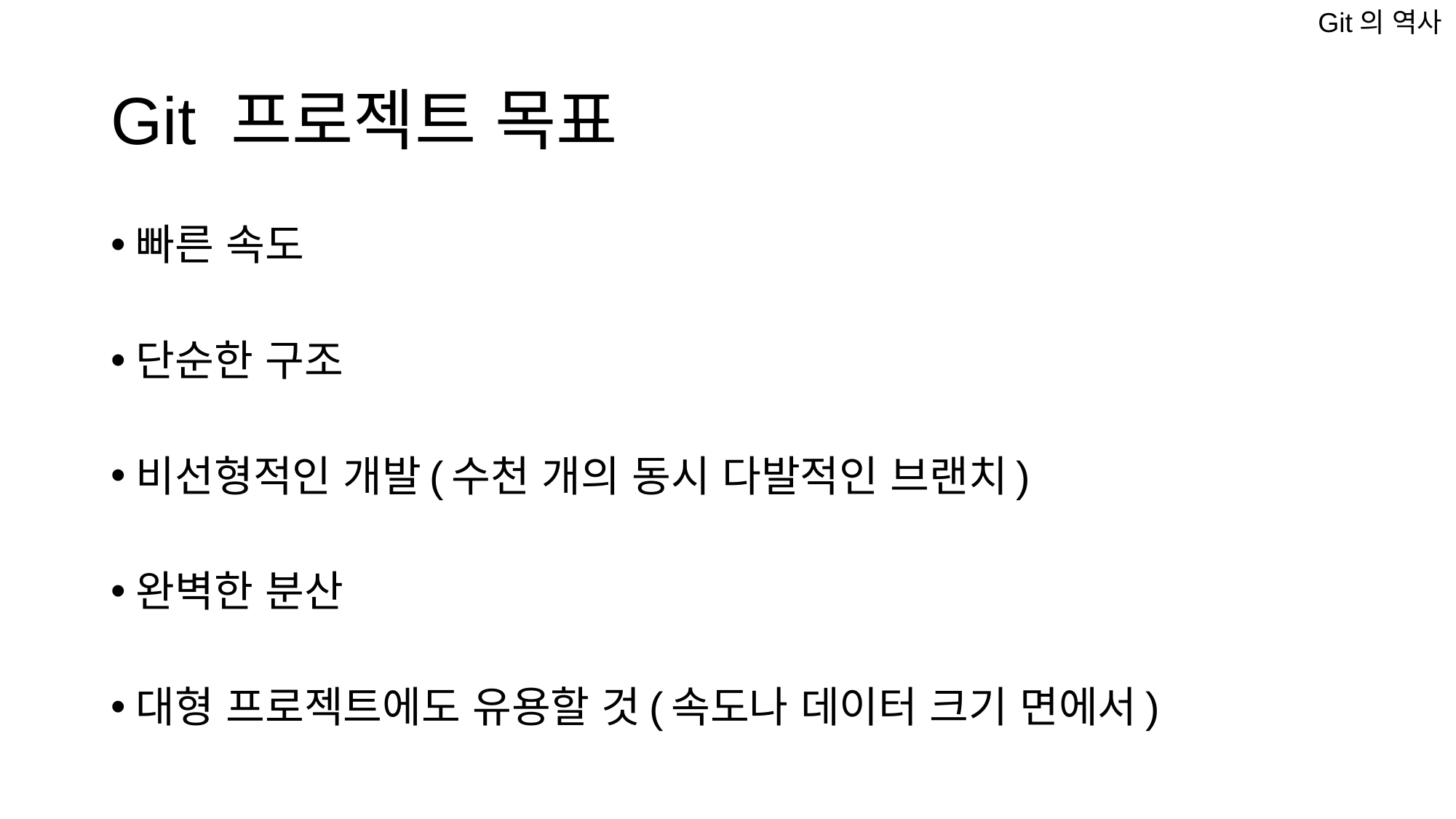

Git의 역사
# Git 프로젝트 목표
빠른 속도

단순한 구조

비선형적인 개발(수천 개의 동시 다발적인 브랜치)

완벽한 분산

대형 프로젝트에도 유용할 것(속도나 데이터 크기 면에서)